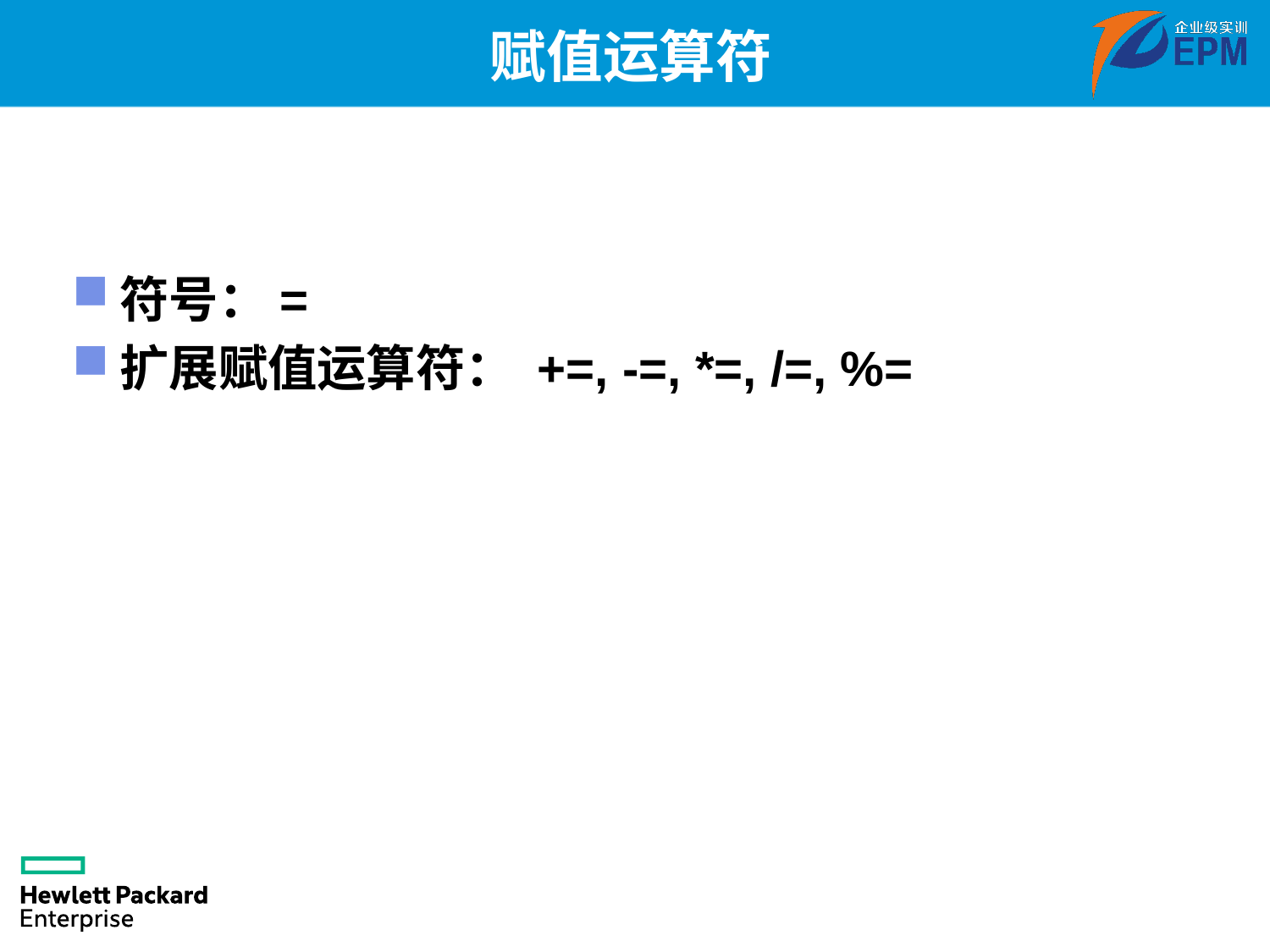

# 赋值运算符
符号：=
扩展赋值运算符： +=, -=, *=, /=, %=